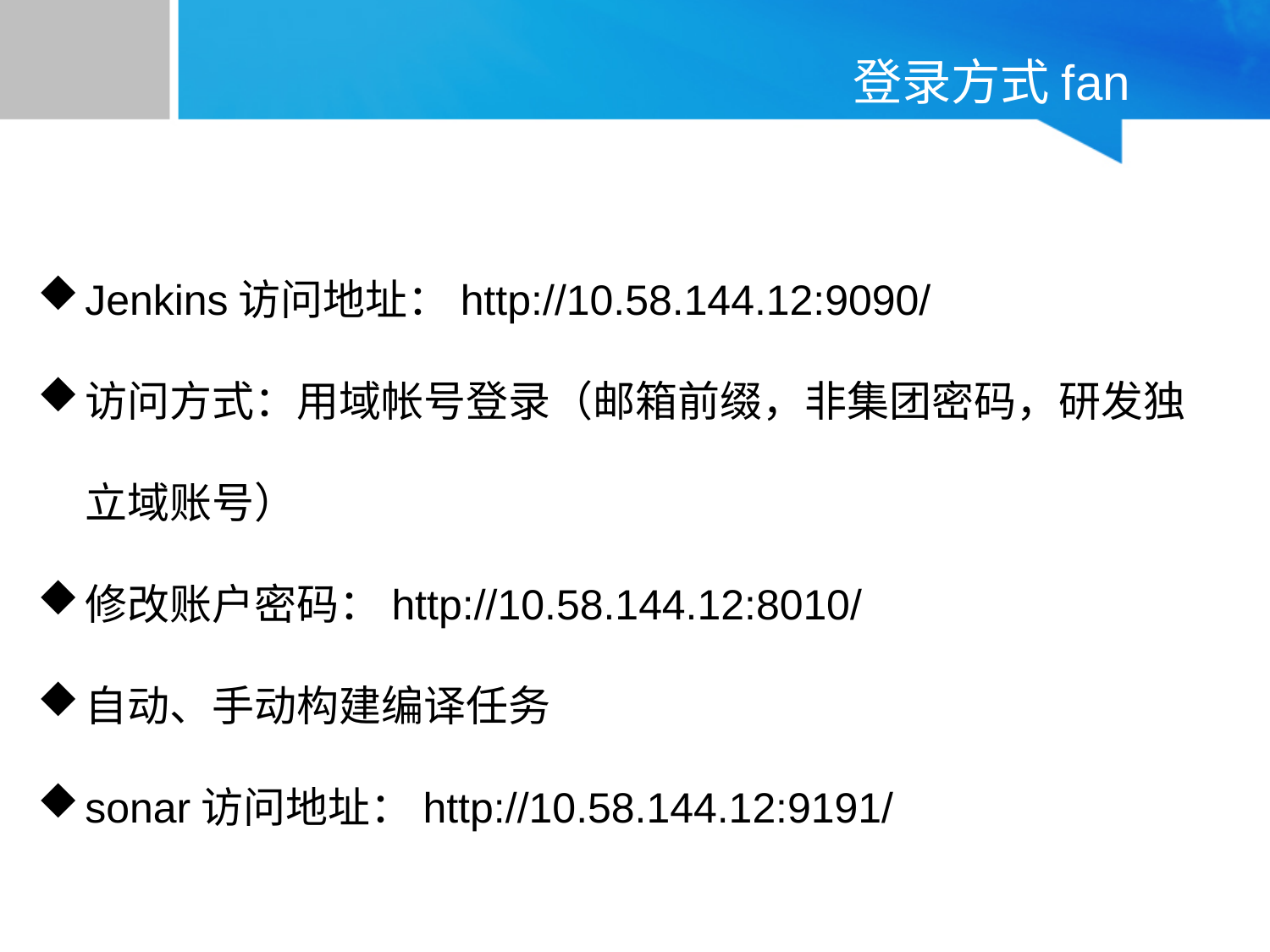

登录方式fan
Jenkins访问地址：http://10.58.144.12:9090/
访问方式：用域帐号登录（邮箱前缀，非集团密码，研发独立域账号）
修改账户密码：http://10.58.144.12:8010/
自动、手动构建编译任务
sonar访问地址：http://10.58.144.12:9191/